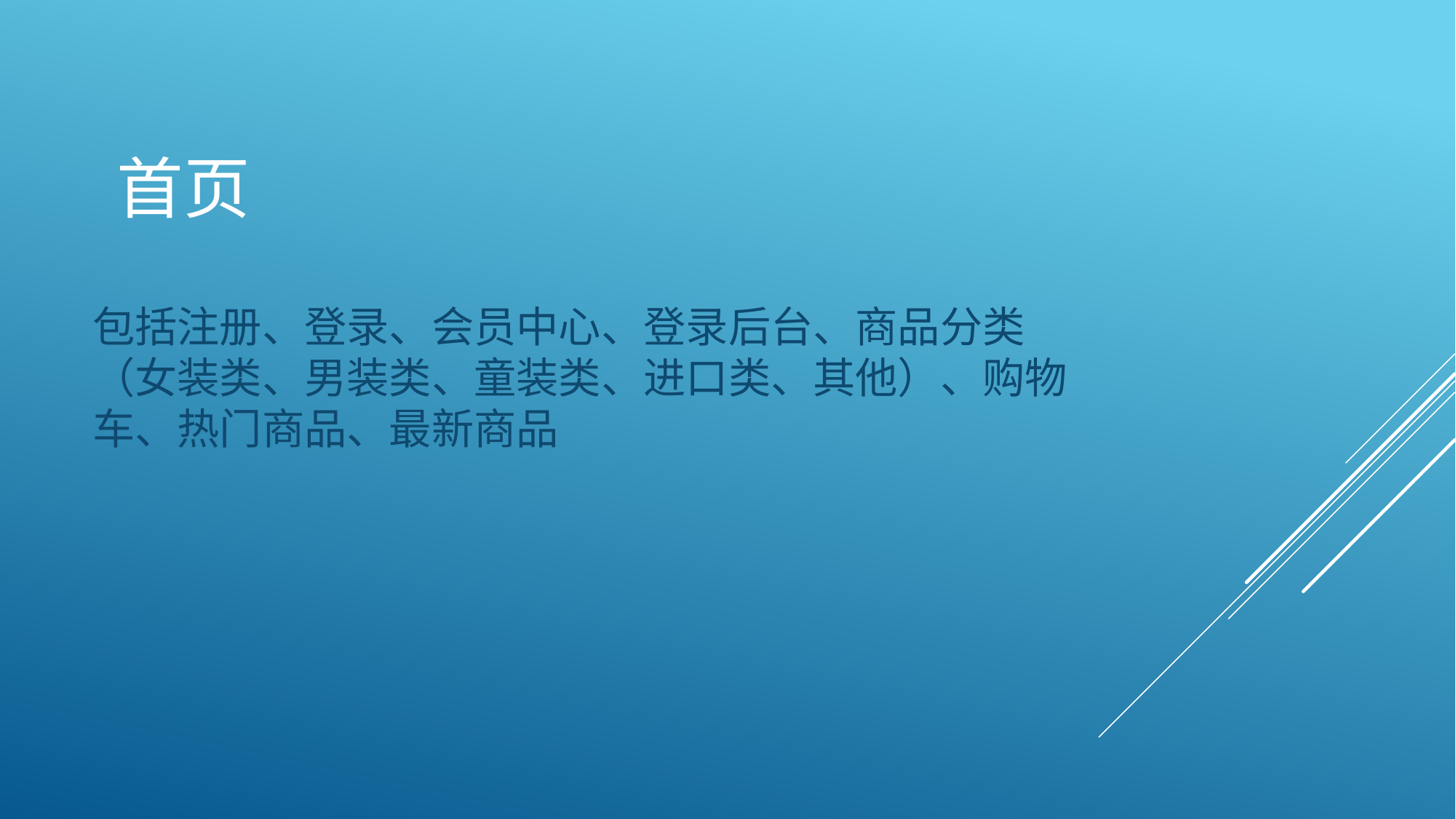

包括注册、登录、会员中心、登录后台、商品分类（女装类、男装类、童装类、进口类、其他）、购物车、热门商品、最新商品
首页